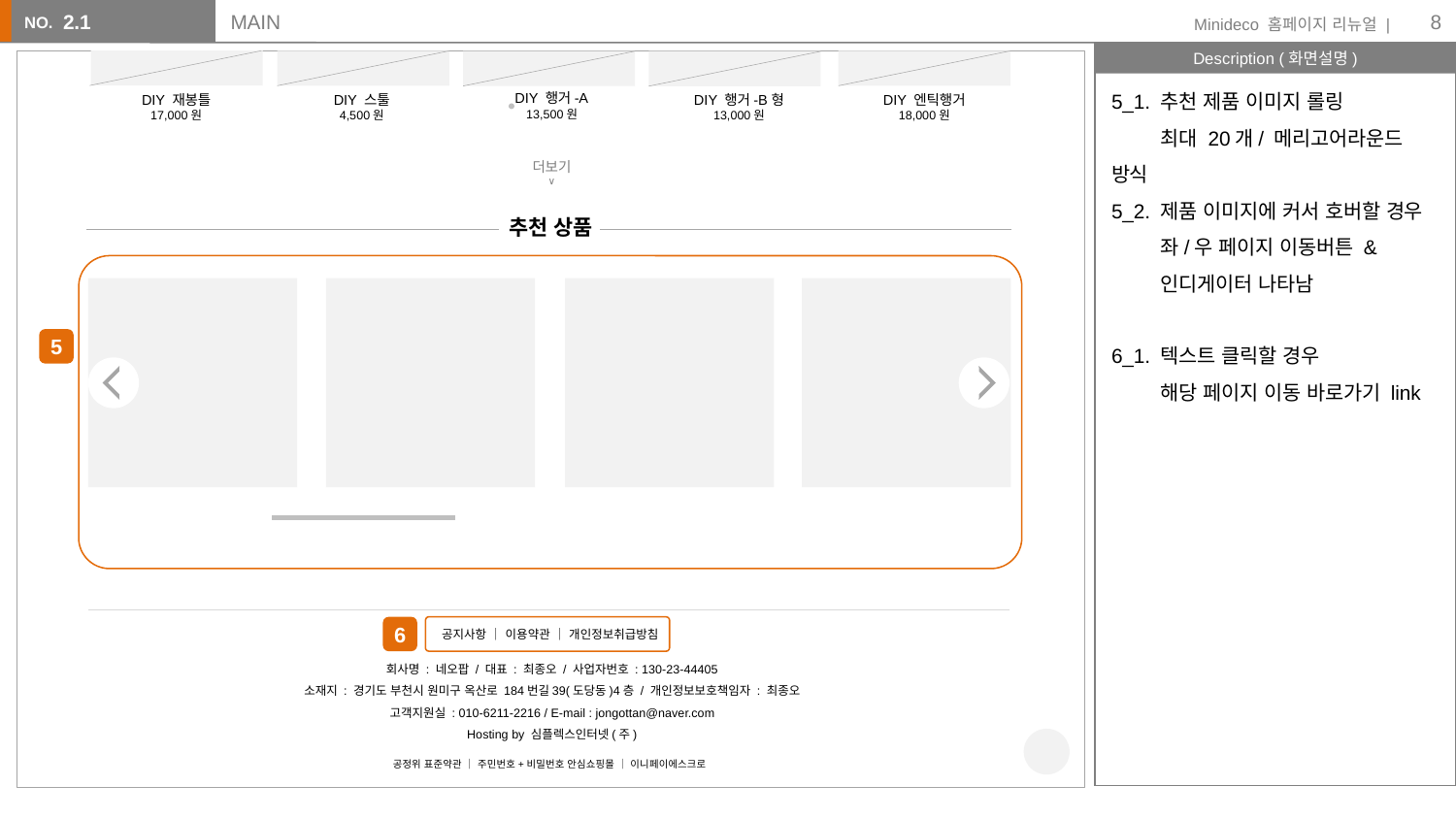

8
# MAIN
2.1

5_1. 추천 제품 이미지 롤링
        최대 20개/ 메리고어라운드 방식
5_2. 제품 이미지에 커서 호버할 경우
        좌/우 페이지 이동버튼 &
        인디게이터 나타남

6_1. 텍스트 클릭할 경우
        해당 페이지 이동 바로가기 link
DIY 행거-A
13,500원
DIY 재봉틀
17,000원
DIY 스툴
4,500원
DIY 행거-B형
13,000원
DIY 엔틱행거
18,000원

더보기
∨
추천 상품

5

6

공지사항 │ 이용약관 │ 개인정보취급방침
회사명 : 네오팝 / 대표 : 최종오 / 사업자번호 : 130-23-44405
소재지 : 경기도 부천시 원미구 옥산로 184번길39(도당동)4층 / 개인정보보호책임자 : 최종오
고객지원실 : 010-6211-2216 / E-mail : jongottan@naver.com
Hosting by 심플렉스인터넷(주)

공정위 표준약관 │ 주민번호+비밀번호 안심쇼핑몰 │ 이니페이에스크로